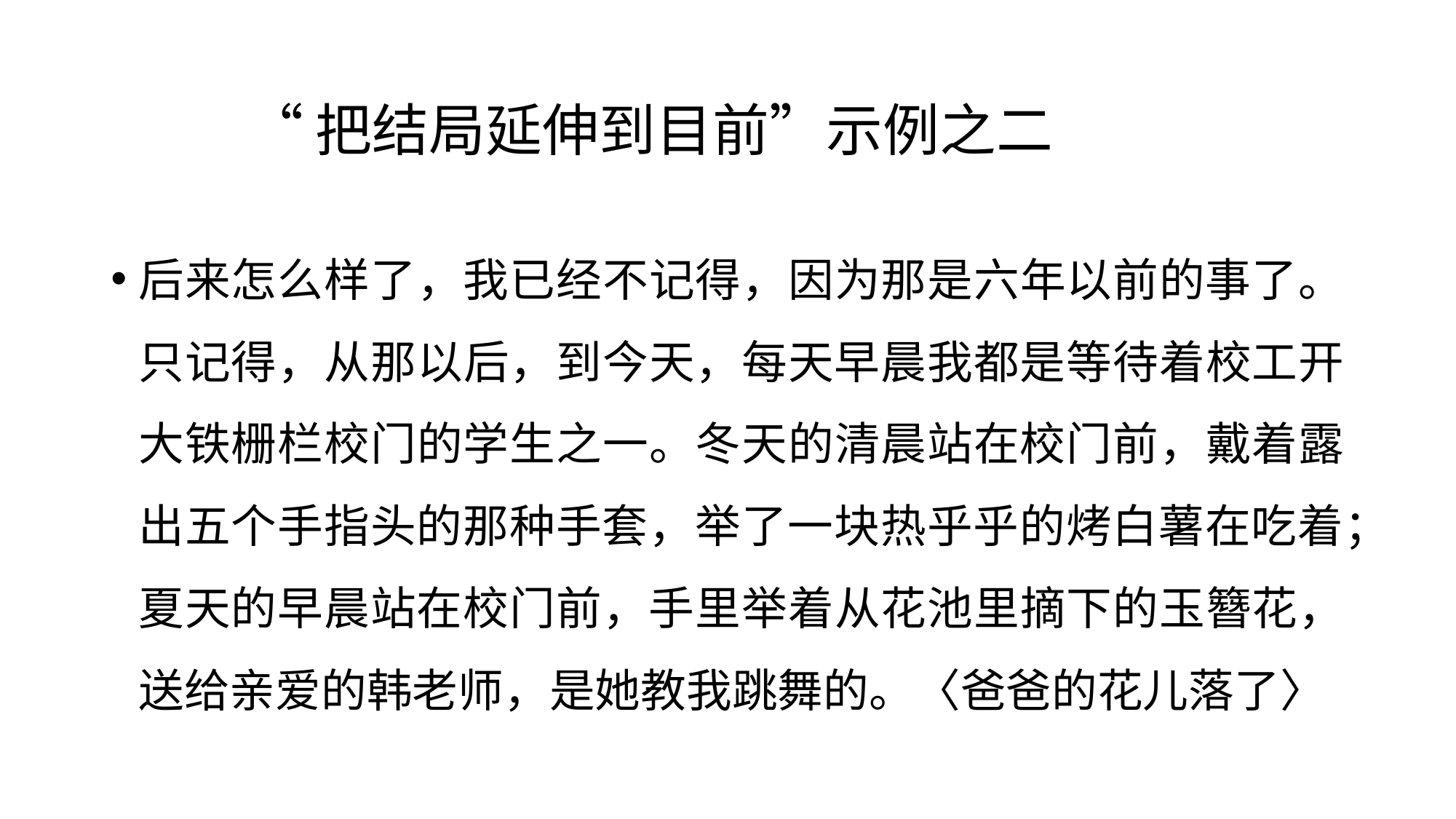

# “把结局延伸到目前”示例之二
后来怎么样了，我已经不记得，因为那是六年以前的事了。只记得，从那以后，到今天，每天早晨我都是等待着校工开大铁栅栏校门的学生之一。冬天的清晨站在校门前，戴着露出五个手指头的那种手套，举了一块热乎乎的烤白薯在吃着；夏天的早晨站在校门前，手里举着从花池里摘下的玉簪花，送给亲爱的韩老师，是她教我跳舞的。〈爸爸的花儿落了〉